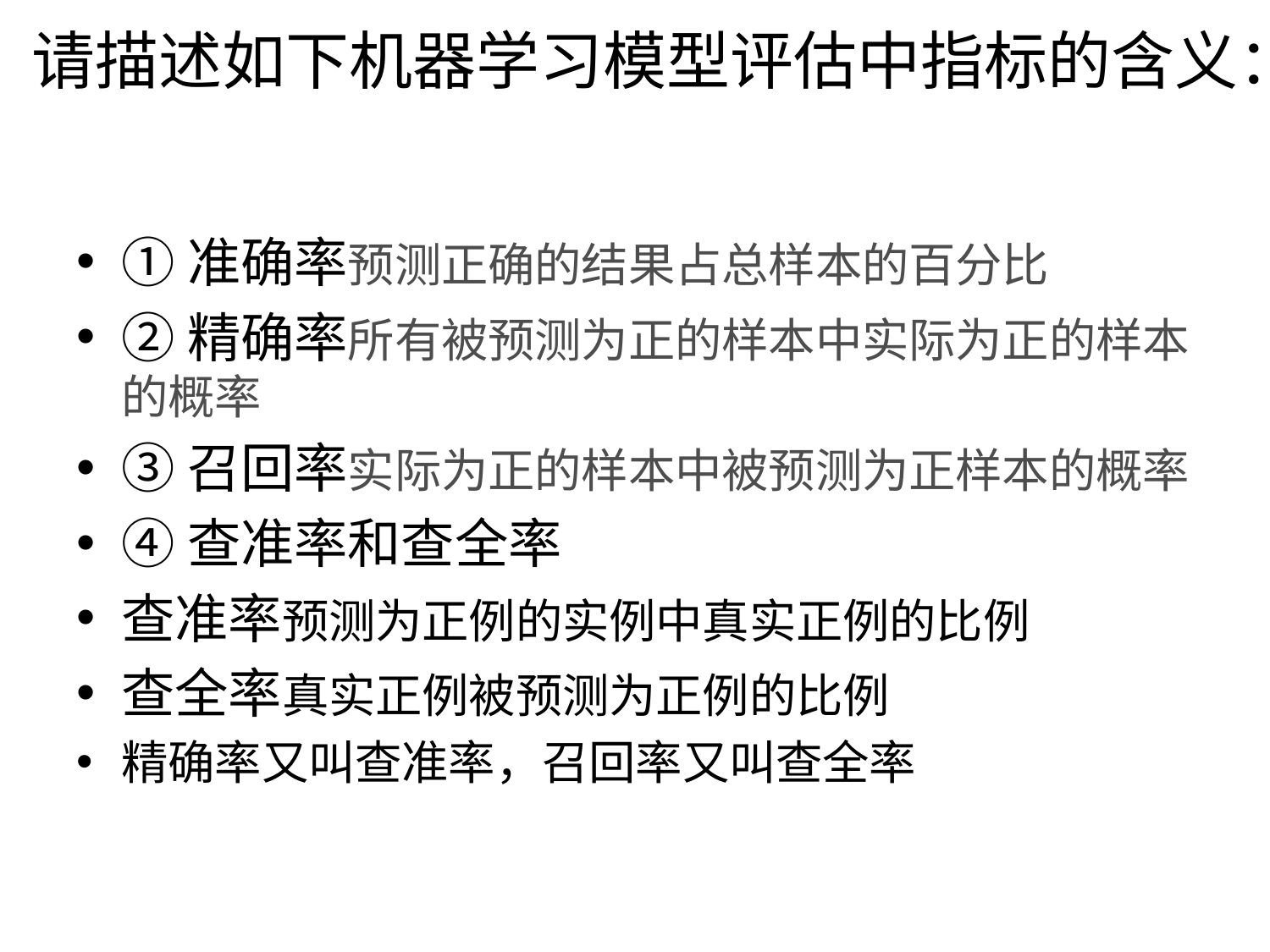

# 请描述如下机器学习模型评估中指标的含义：
①准确率预测正确的结果占总样本的百分比
②精确率所有被预测为正的样本中实际为正的样本的概率
③召回率实际为正的样本中被预测为正样本的概率
④查准率和查全率
查准率预测为正例的实例中真实正例的比例
查全率真实正例被预测为正例的比例
精确率又叫查准率，召回率又叫查全率